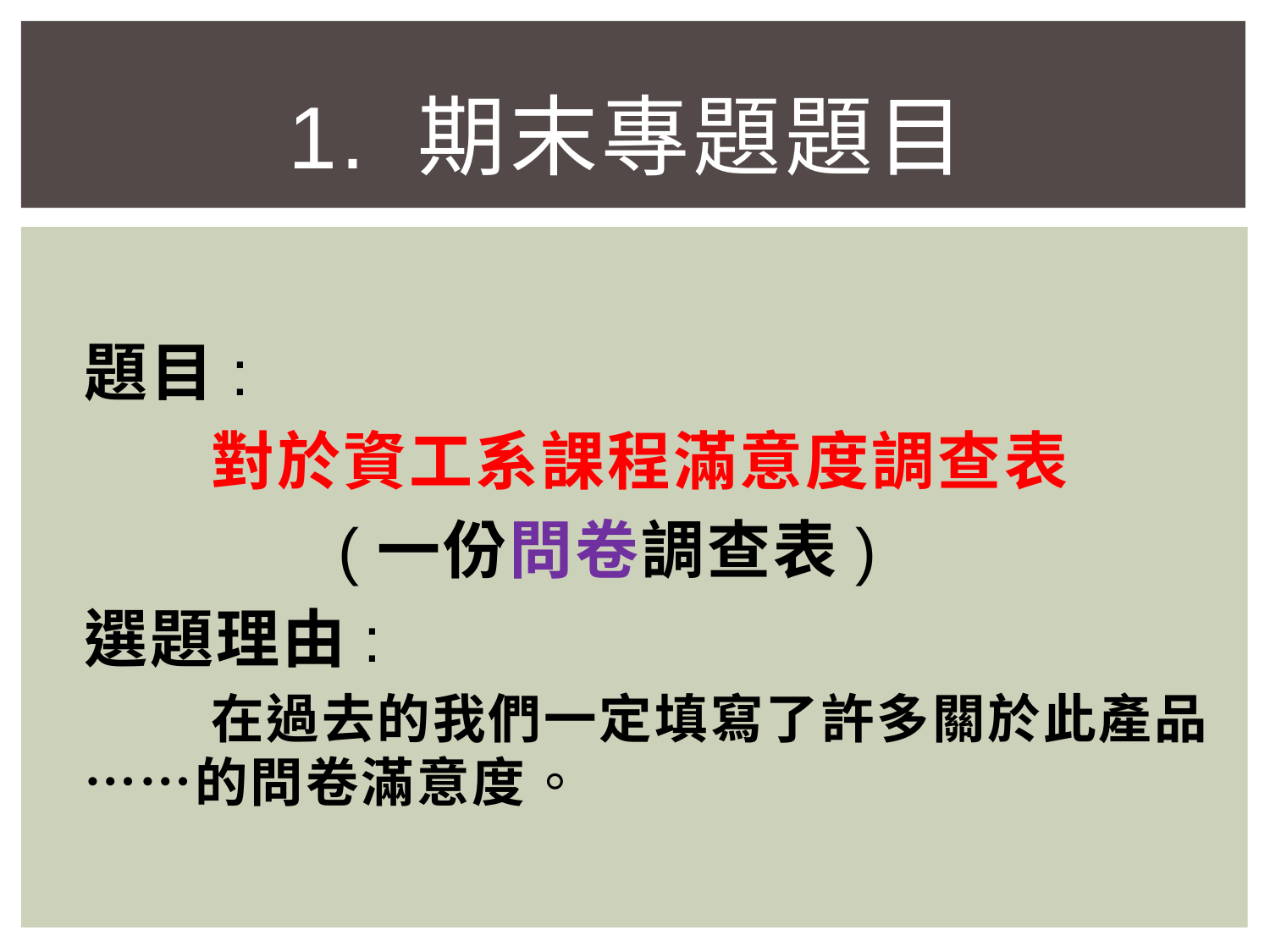

# 1. 期末專題題目
題目:
	對於資工系課程滿意度調查表
		(一份問卷調查表)
選題理由:
	在過去的我們一定填寫了許多關於此產品……的問卷滿意度。